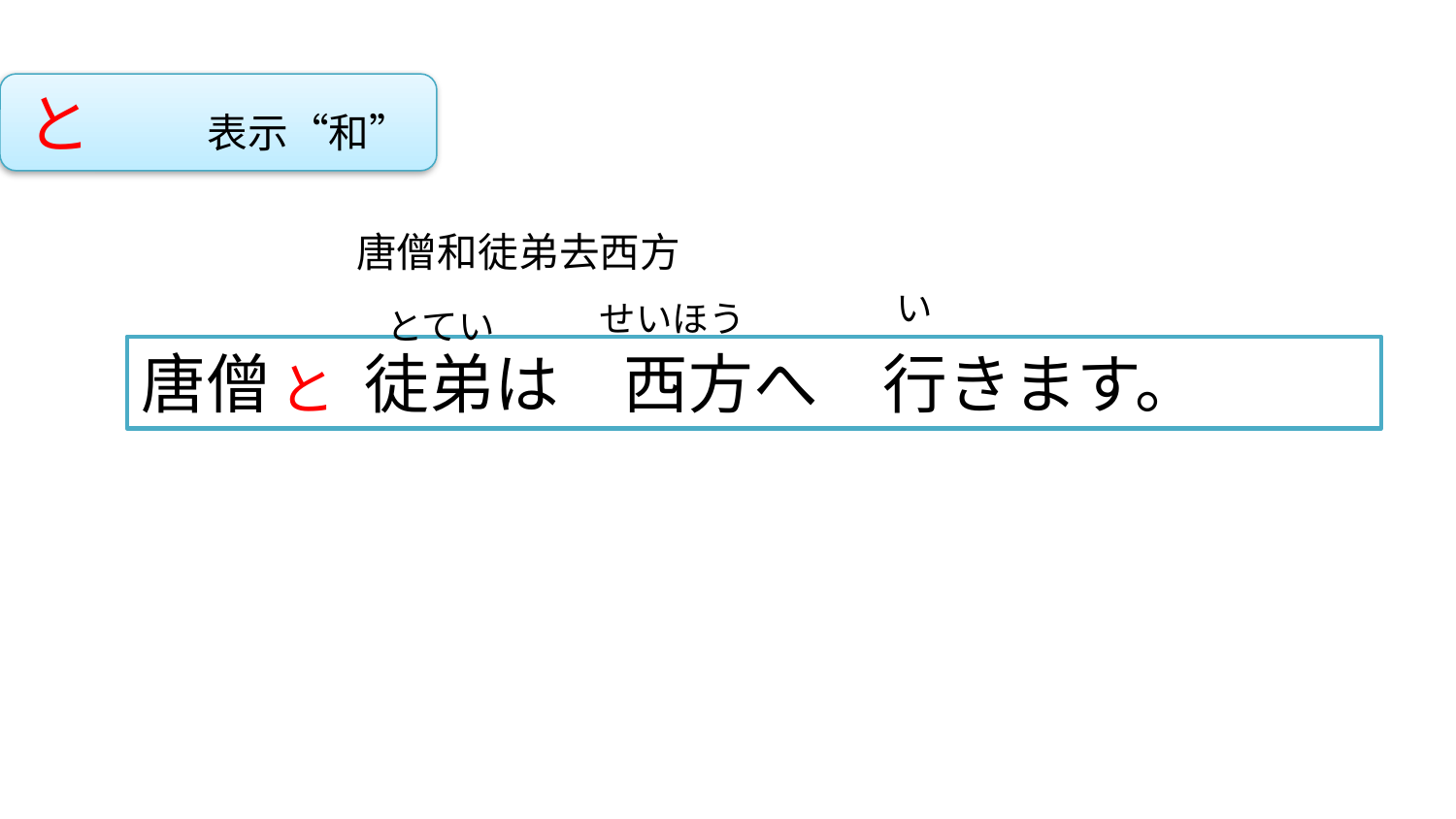

と　 　表示“和”
唐僧和徒弟去西方
い
せいほう
とてい
唐僧 　 徒弟は　西方へ　行きます。
と